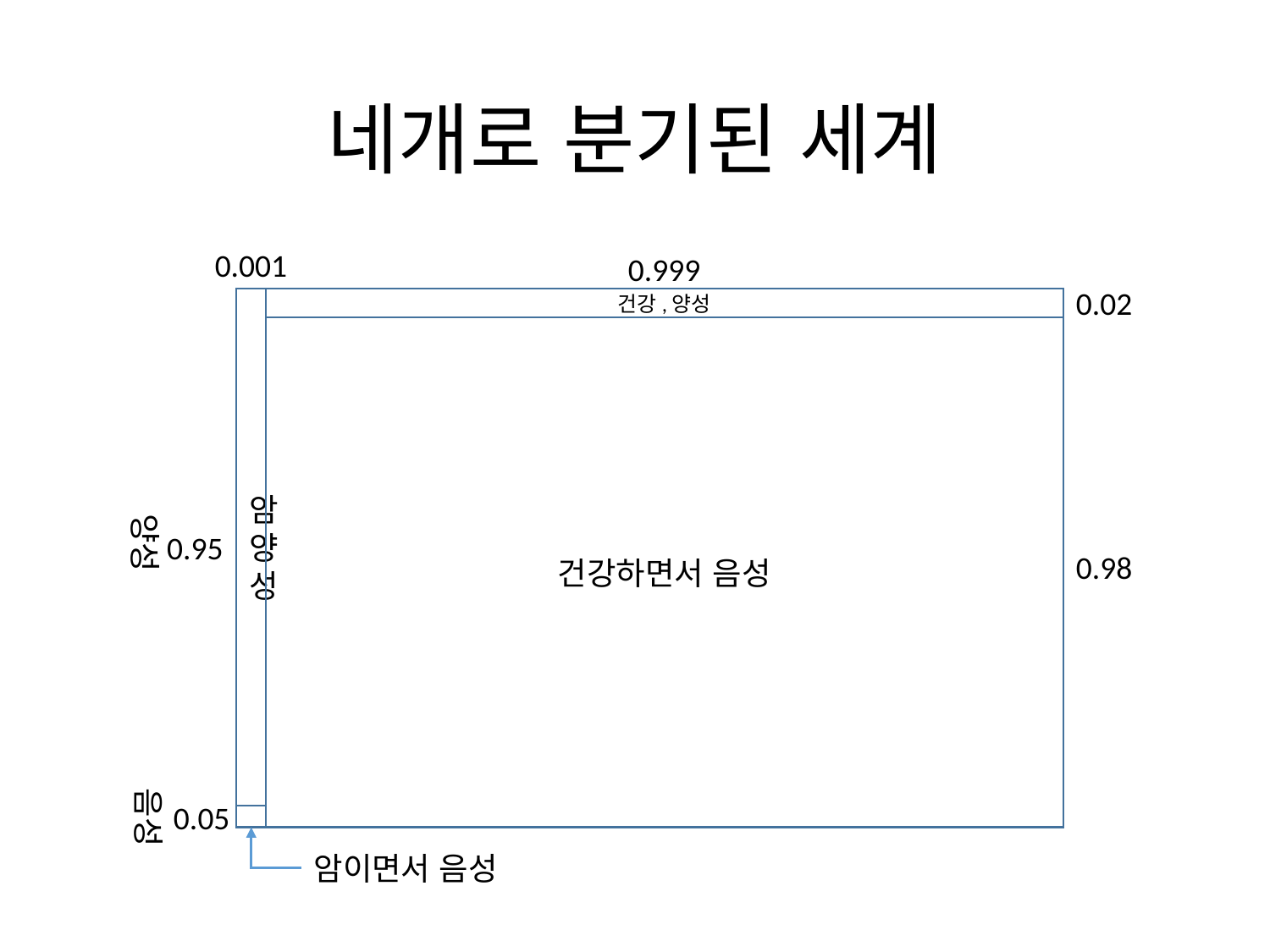

# 네개로 분기된 세계
0.001
0.999
0.02
암양성
건강,양성
건강하면서 음성
양성
0.95
0.98
음성
0.05

암이면서 음성